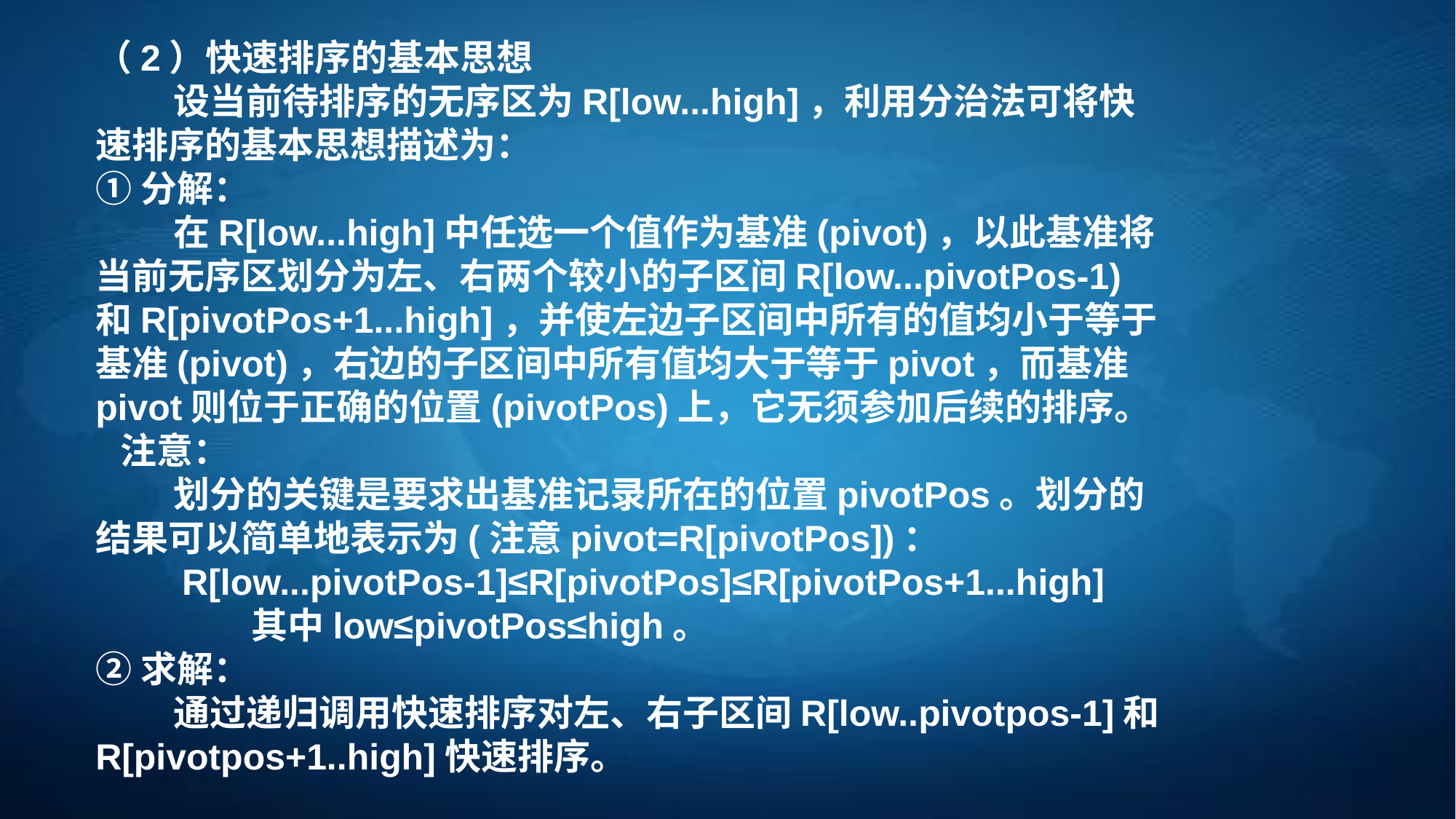

（2）快速排序的基本思想
    　设当前待排序的无序区为R[low...high]，利用分治法可将快速排序的基本思想描述为：
①分解：
    　在R[low...high]中任选一个值作为基准(pivot)，以此基准将当前无序区划分为左、右两个较小的子区间R[low...pivotPos-1)和R[pivotPos+1...high]，并使左边子区间中所有的值均小于等于基准(pivot)，右边的子区间中所有值均大于等于pivot，而基准pivot则位于正确的位置(pivotPos)上，它无须参加后续的排序。
  注意：
    　划分的关键是要求出基准记录所在的位置pivotPos。划分的结果可以简单地表示为(注意pivot=R[pivotPos])：
    　R[low...pivotPos-1]≤R[pivotPos]≤R[pivotPos+1...high]
                  其中low≤pivotPos≤high。
②求解：
   　 通过递归调用快速排序对左、右子区间R[low..pivotpos-1]和R[pivotpos+1..high]快速排序。